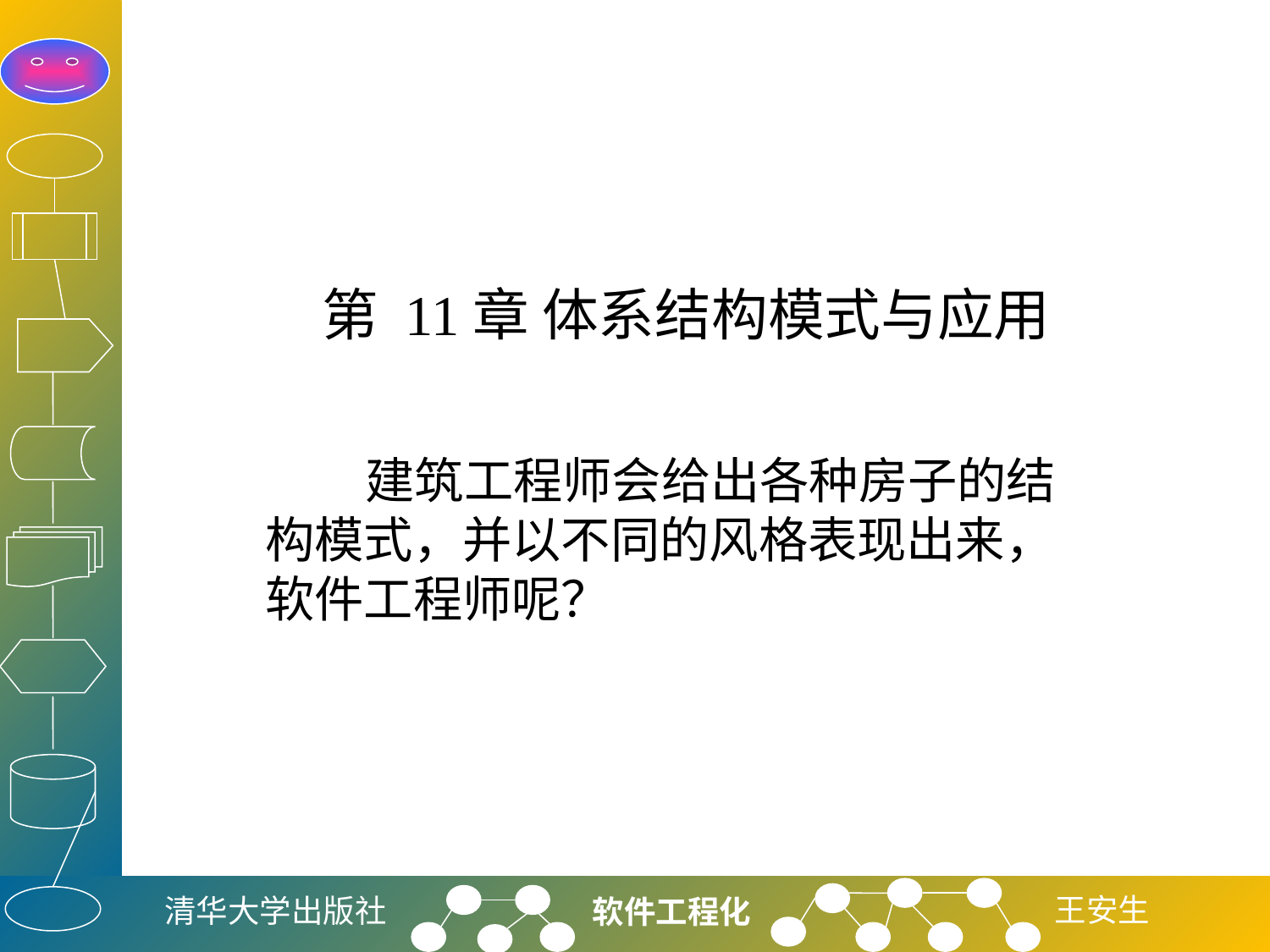

# 第 11章 体系结构模式与应用
        建筑工程师会给出各种房子的结构模式，并以不同的风格表现出来，软件工程师呢？